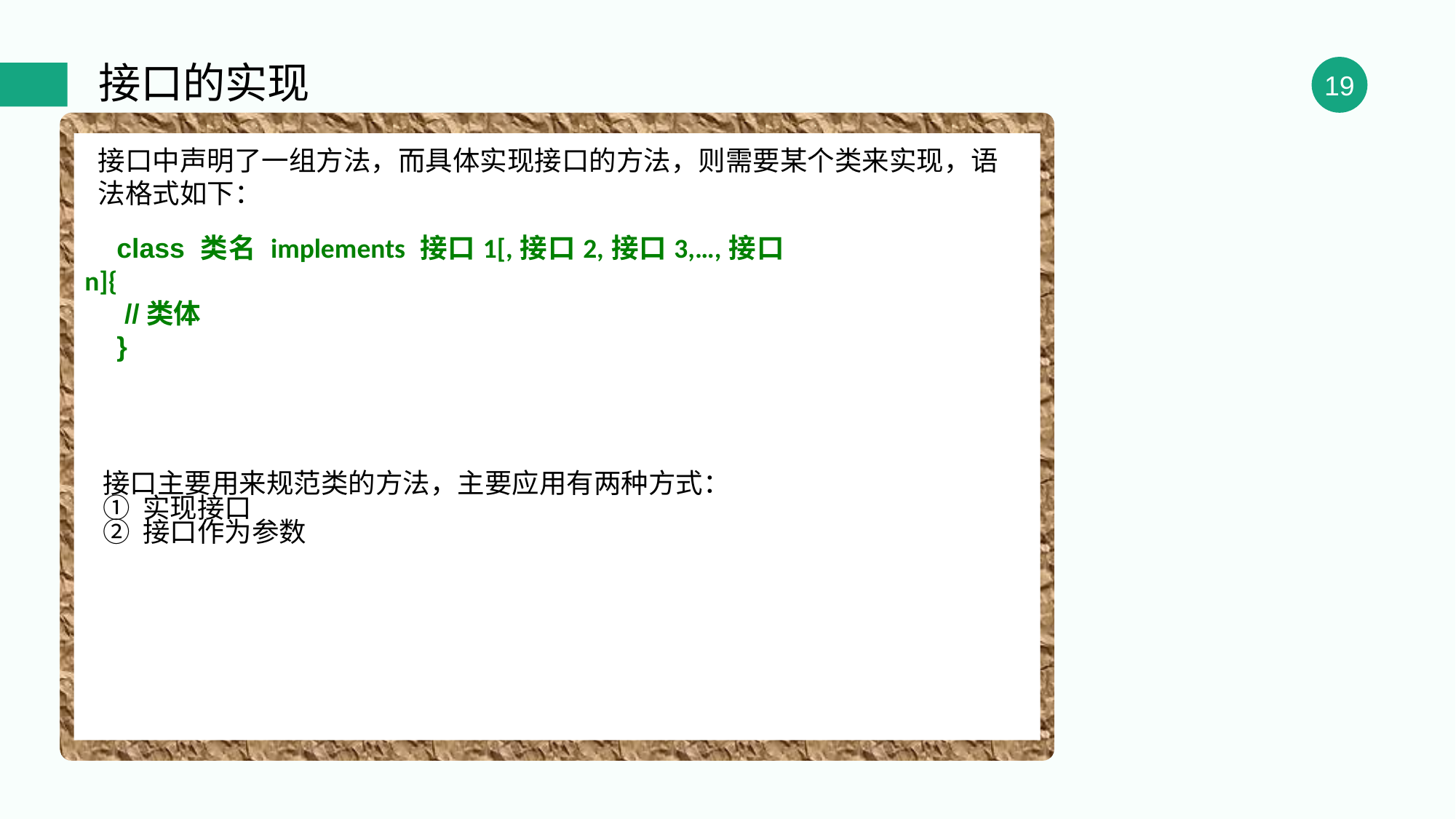

接口的实现

接口中声明了一组方法，而具体实现接口的方法，则需要某个类来实现，语法格式如下：
class 类名 implements 接口1[,接口2,接口3,…,接口n]{
 //类体
}
接口主要用来规范类的方法，主要应用有两种方式：
① 实现接口
② 接口作为参数